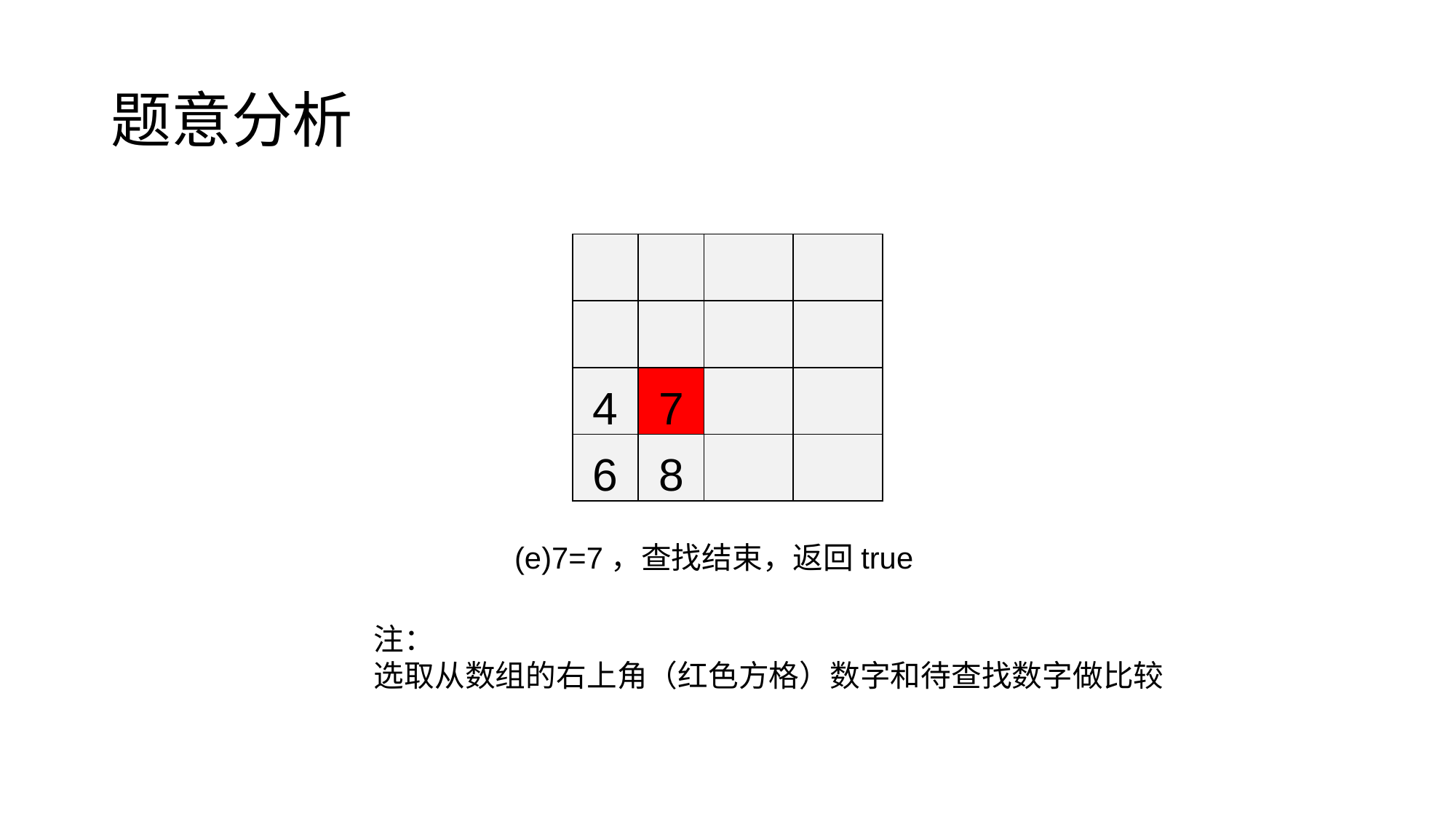

# 题意分析
|  |  |  |  |
| --- | --- | --- | --- |
|  |  |  |  |
| 4 | 7 |  |  |
| 6 | 8 |  |  |
(e)7=7，查找结束，返回true
注：
选取从数组的右上角（红色方格）数字和待查找数字做比较